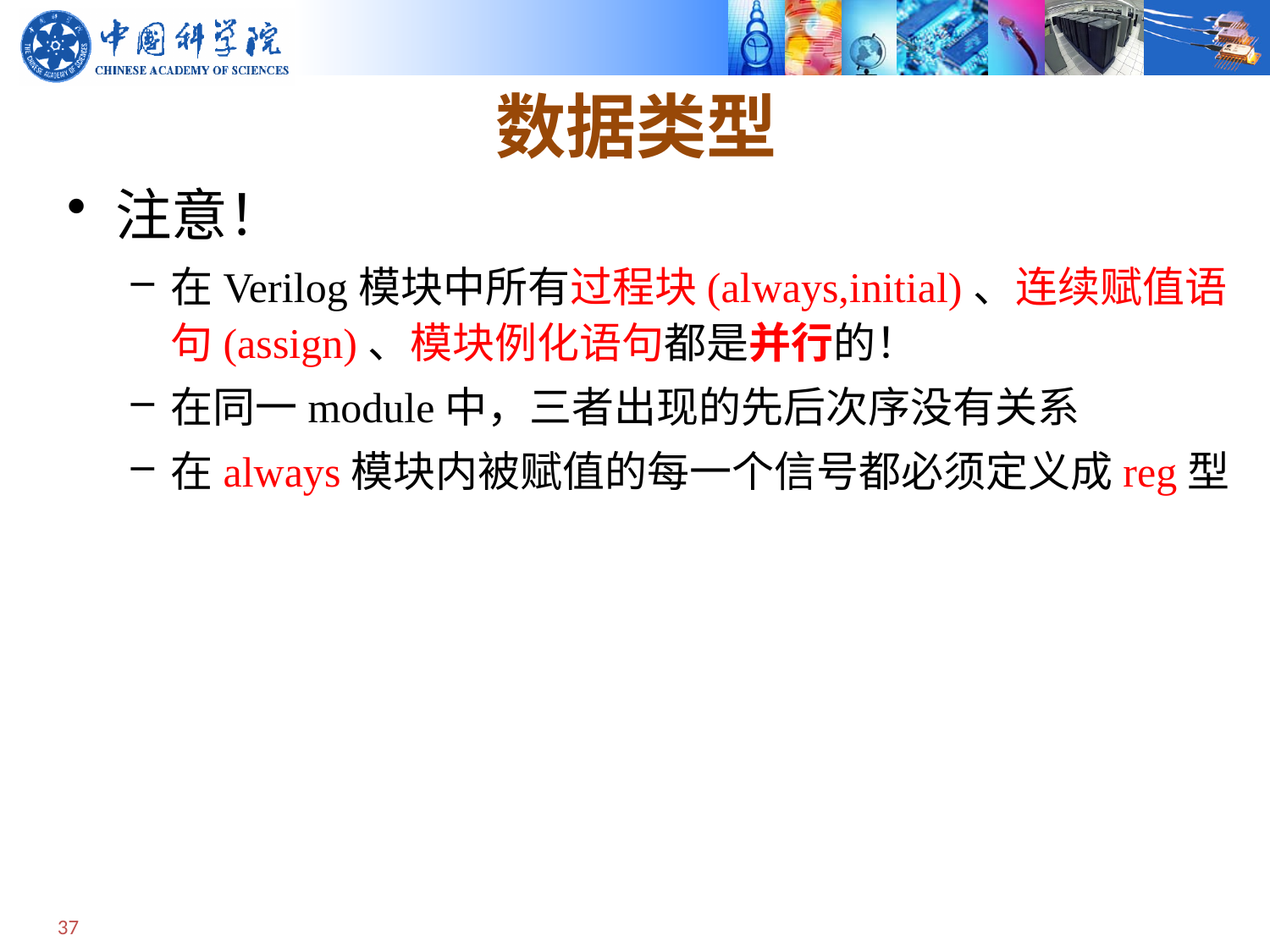

# 数据类型
注意！
在Verilog模块中所有过程块(always,initial)、连续赋值语句(assign)、模块例化语句都是并行的！
在同一module中，三者出现的先后次序没有关系
在always模块内被赋值的每一个信号都必须定义成reg型